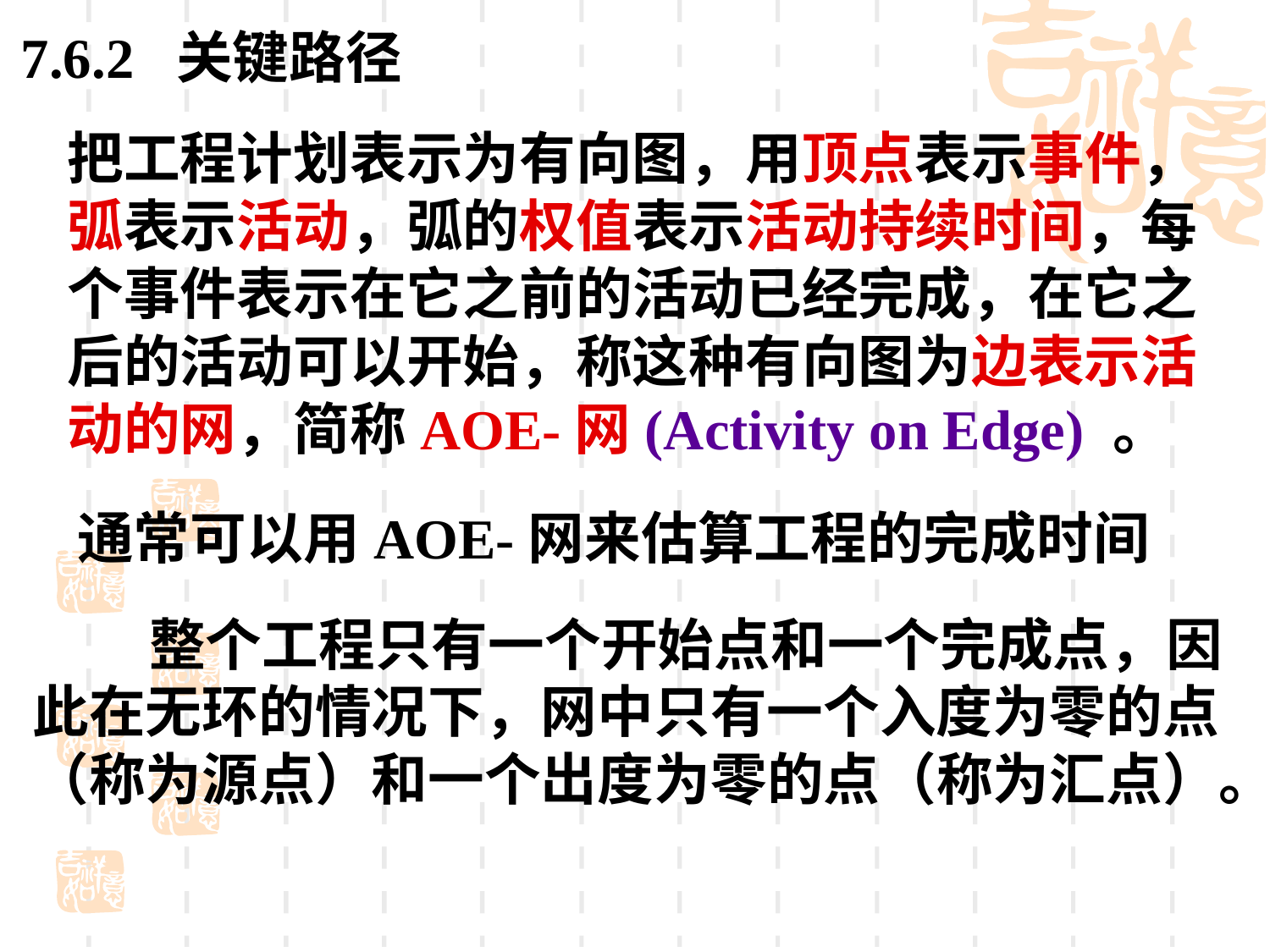

7.6.2  关键路径
把工程计划表示为有向图，用顶点表示事件，弧表示活动，弧的权值表示活动持续时间，每个事件表示在它之前的活动已经完成，在它之后的活动可以开始，称这种有向图为边表示活动的网，简称AOE-网(Activity on Edge) 。
通常可以用AOE-网来估算工程的完成时间
        整个工程只有一个开始点和一个完成点，因此在无环的情况下，网中只有一个入度为零的点（称为源点）和一个出度为零的点（称为汇点）。